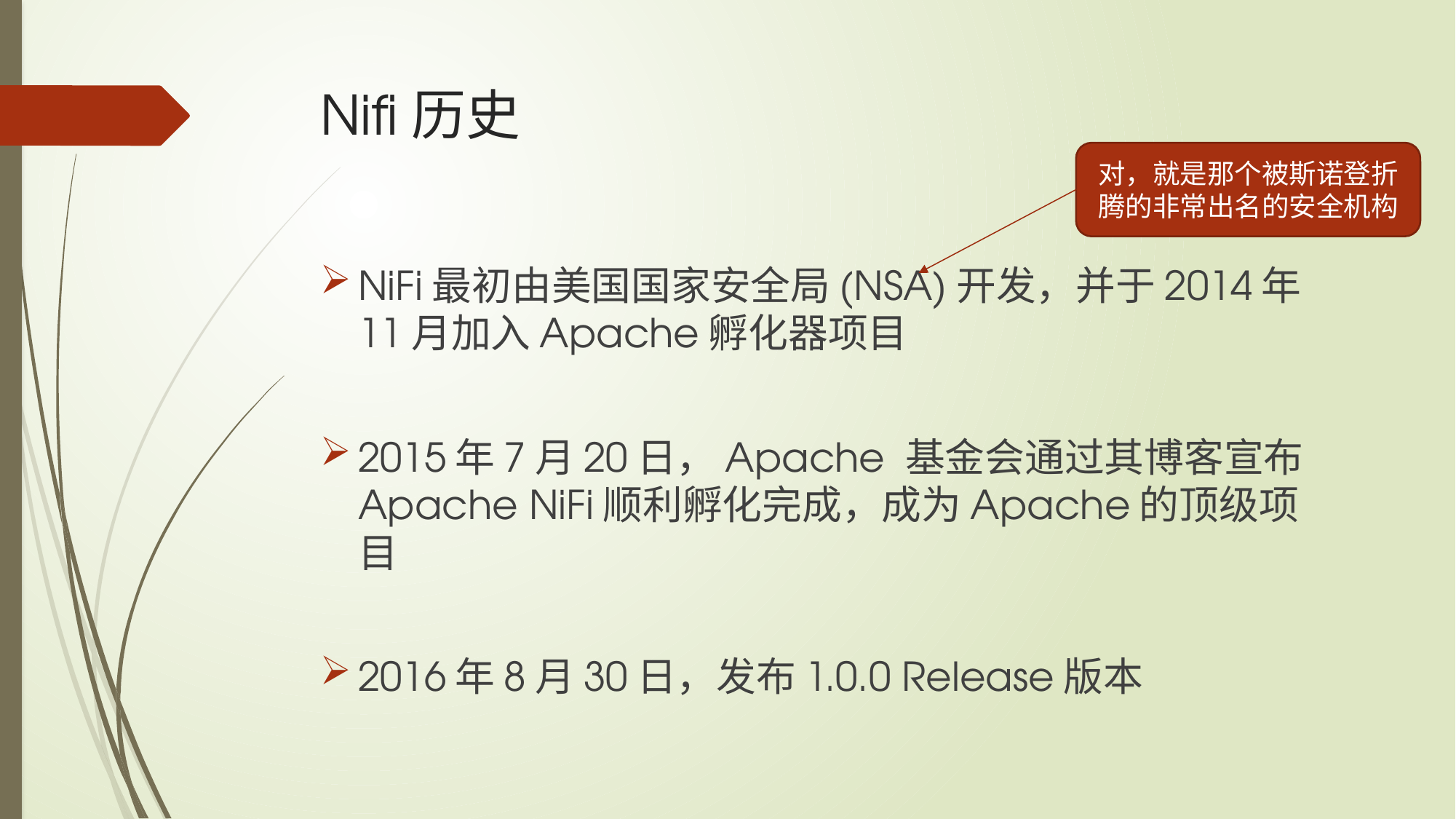

# Nifi历史
对，就是那个被斯诺登折腾的非常出名的安全机构
NiFi最初由美国国家安全局(NSA)开发，并于2014年11月加入Apache孵化器项目

2015年7月20日，Apache 基金会通过其博客宣布Apache NiFi顺利孵化完成，成为Apache的顶级项目

2016年8月30日，发布1.0.0 Release版本